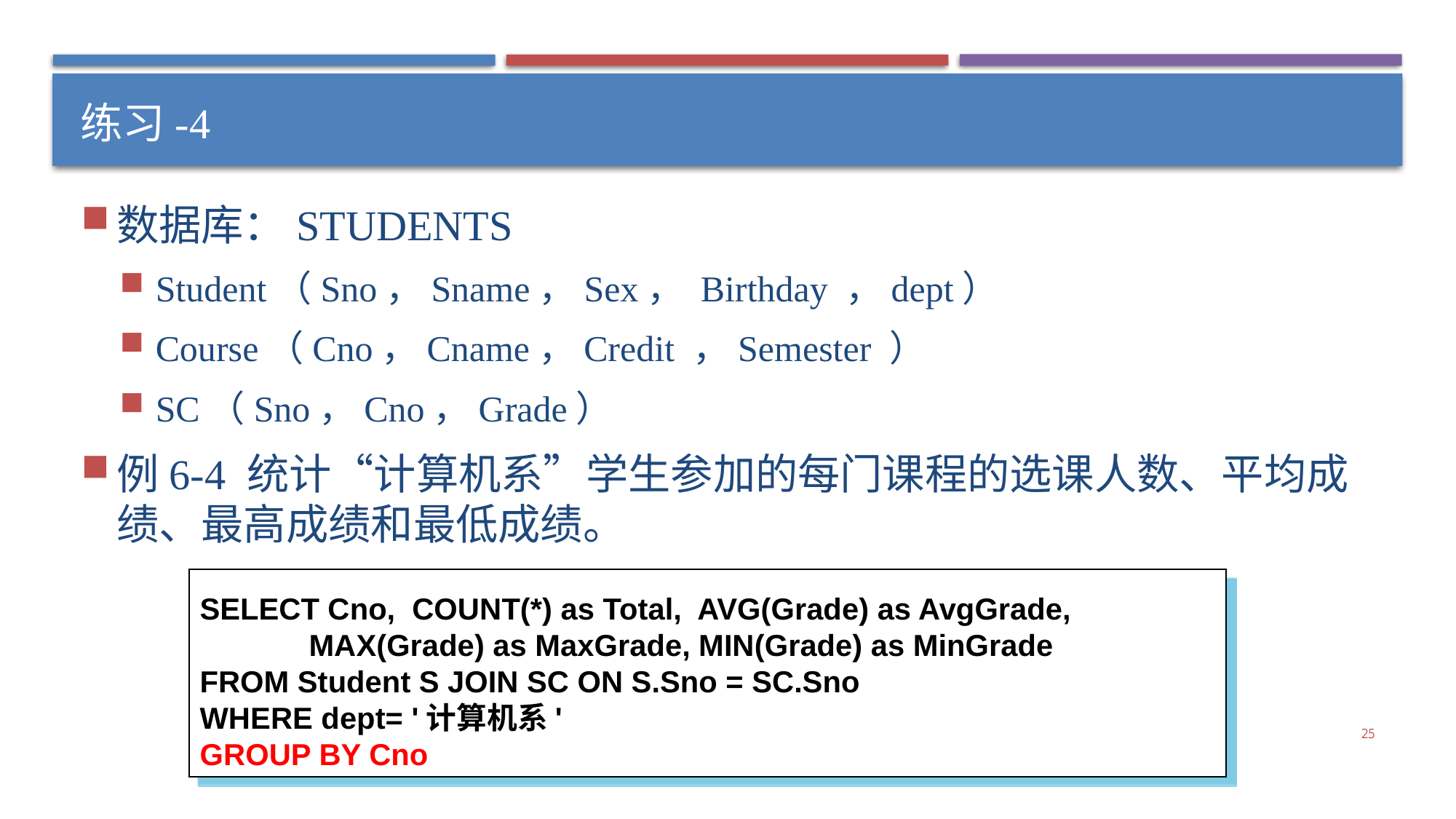

# 练习-4
数据库：STUDENTS
Student（Sno，Sname，Sex， Birthday ，dept）
Course（Cno，Cname，Credit ，Semester ）
SC（Sno，Cno，Grade）
例6-4 统计“计算机系”学生参加的每门课程的选课人数、平均成绩、最高成绩和最低成绩。

SELECT Cno,  COUNT(*) as Total,  AVG(Grade) as AvgGrade,
	MAX(Grade) as MaxGrade, MIN(Grade) as MinGrade
FROM Student S JOIN SC ON S.Sno = SC.Sno
WHERE dept= '计算机系'
GROUP BY Cno

25